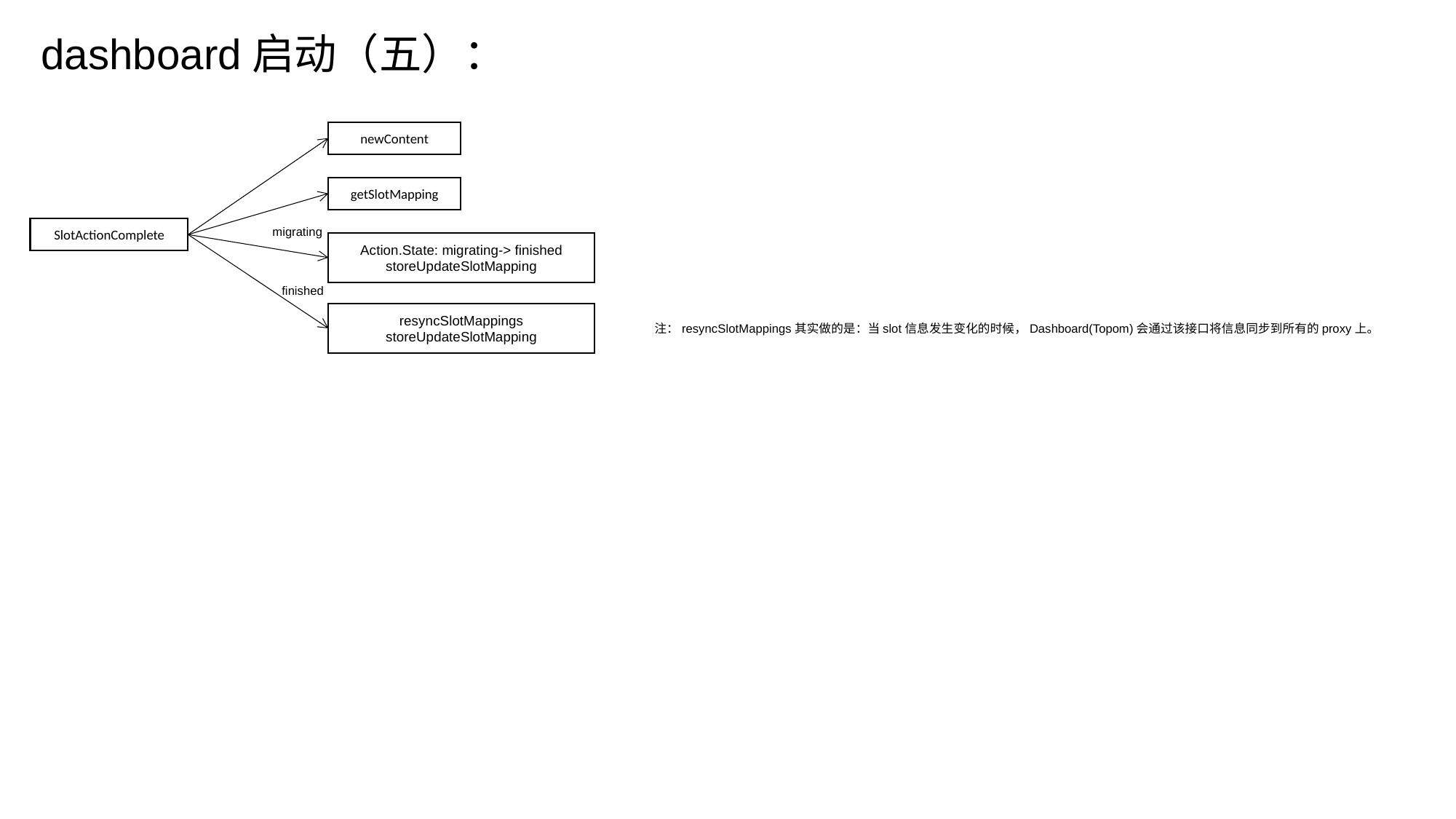

dashboard启动（五）：
newContent
getSlotMapping
SlotActionComplete
migrating
Action.State: migrating-> finished
storeUpdateSlotMapping
finished
resyncSlotMappings
storeUpdateSlotMapping
注：resyncSlotMappings其实做的是：当slot信息发生变化的时候，Dashboard(Topom)会通过该接口将信息同步到所有的proxy上。